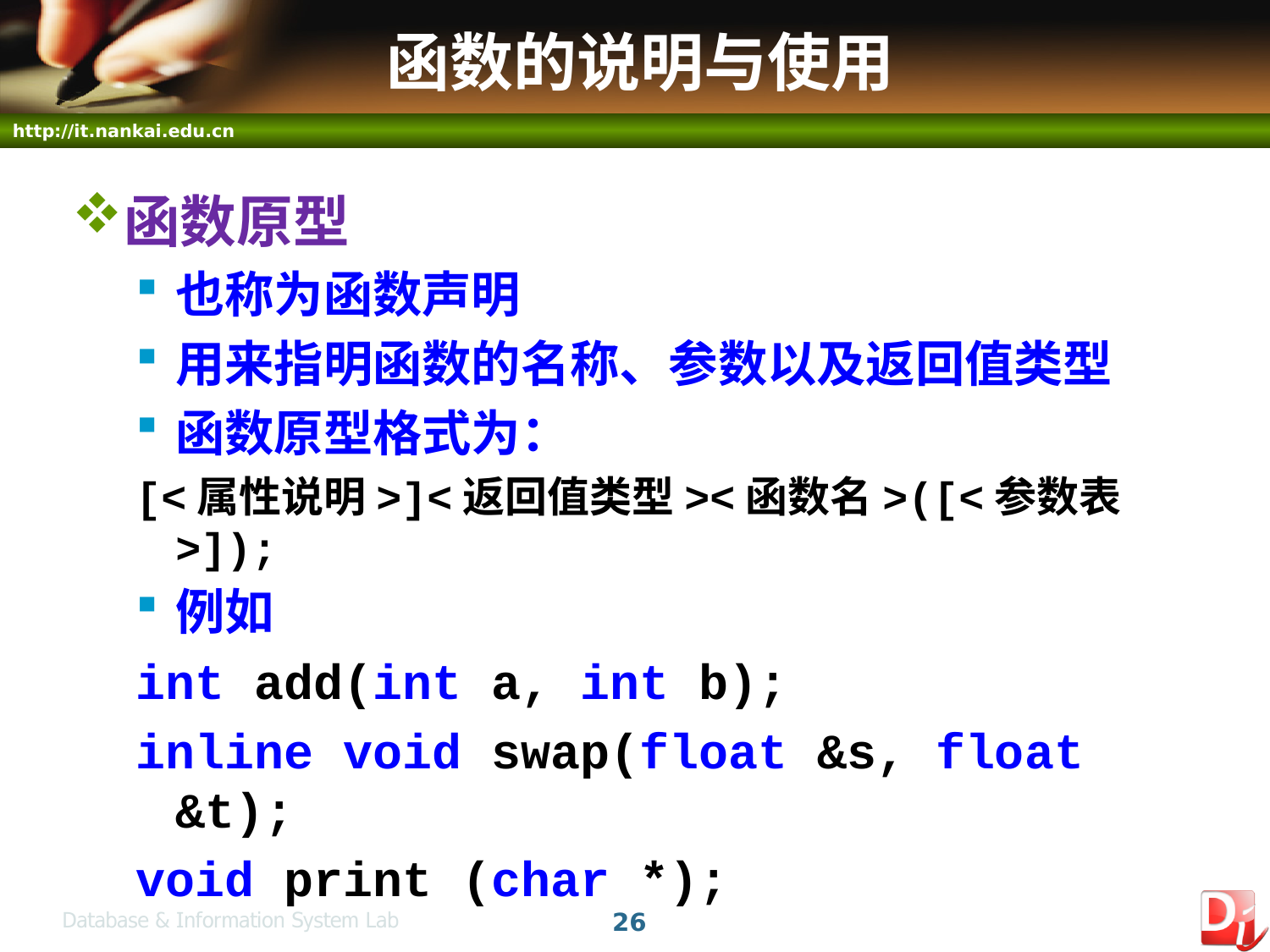

# 函数的说明与使用
函数原型
也称为函数声明
用来指明函数的名称、参数以及返回值类型
函数原型格式为：
[<属性说明>]<返回值类型><函数名>([<参数表>]);
例如
int add(int a, int b);
inline void swap(float &s, float &t);
void print (char *);
26
Database & Information System Lab